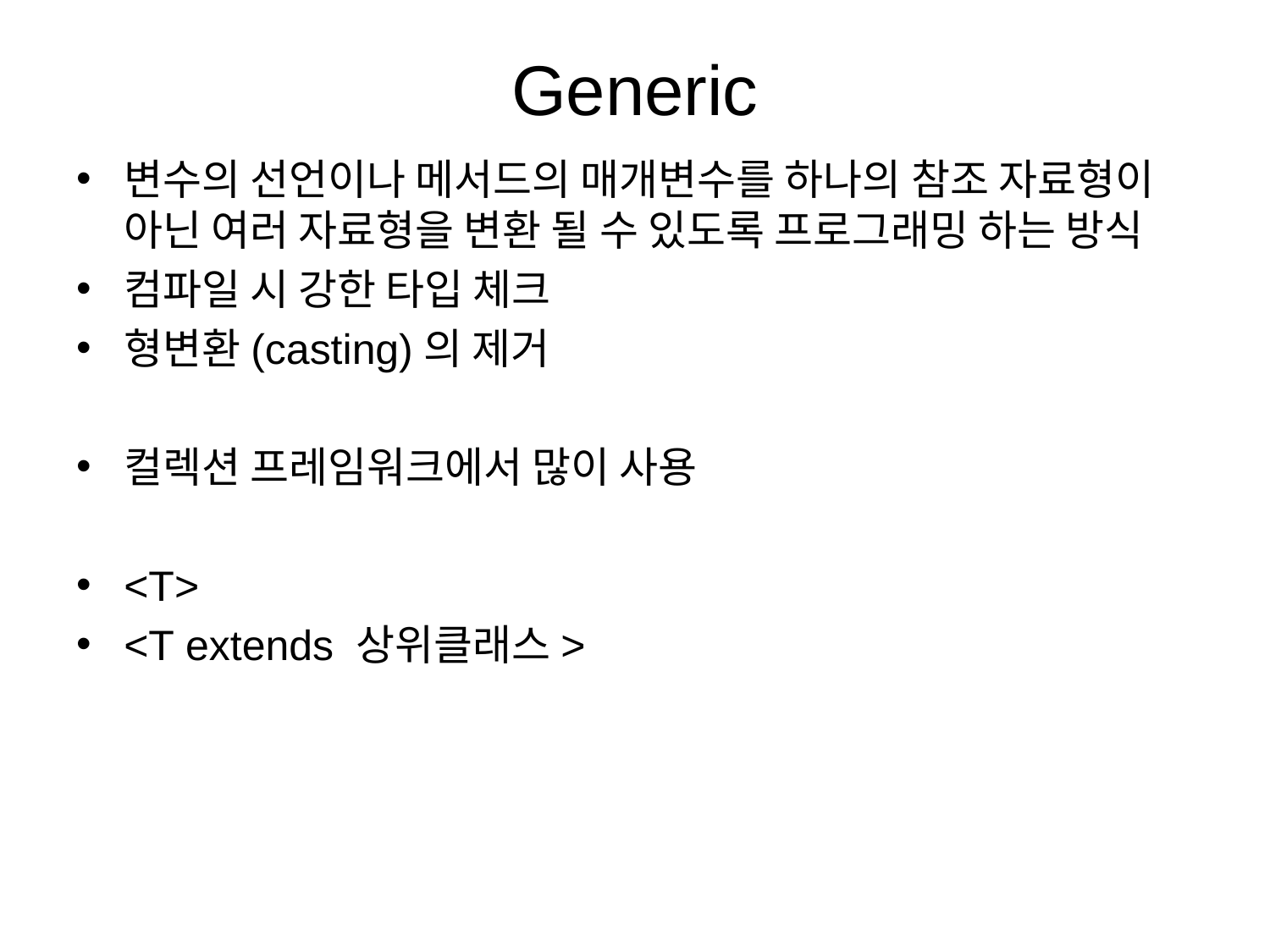

# Generic
변수의 선언이나 메서드의 매개변수를 하나의 참조 자료형이 아닌 여러 자료형을 변환 될 수 있도록 프로그래밍 하는 방식
컴파일 시 강한 타입 체크
형변환(casting)의 제거

컬렉션 프레임워크에서 많이 사용

<T>
<T extends 상위클래스>